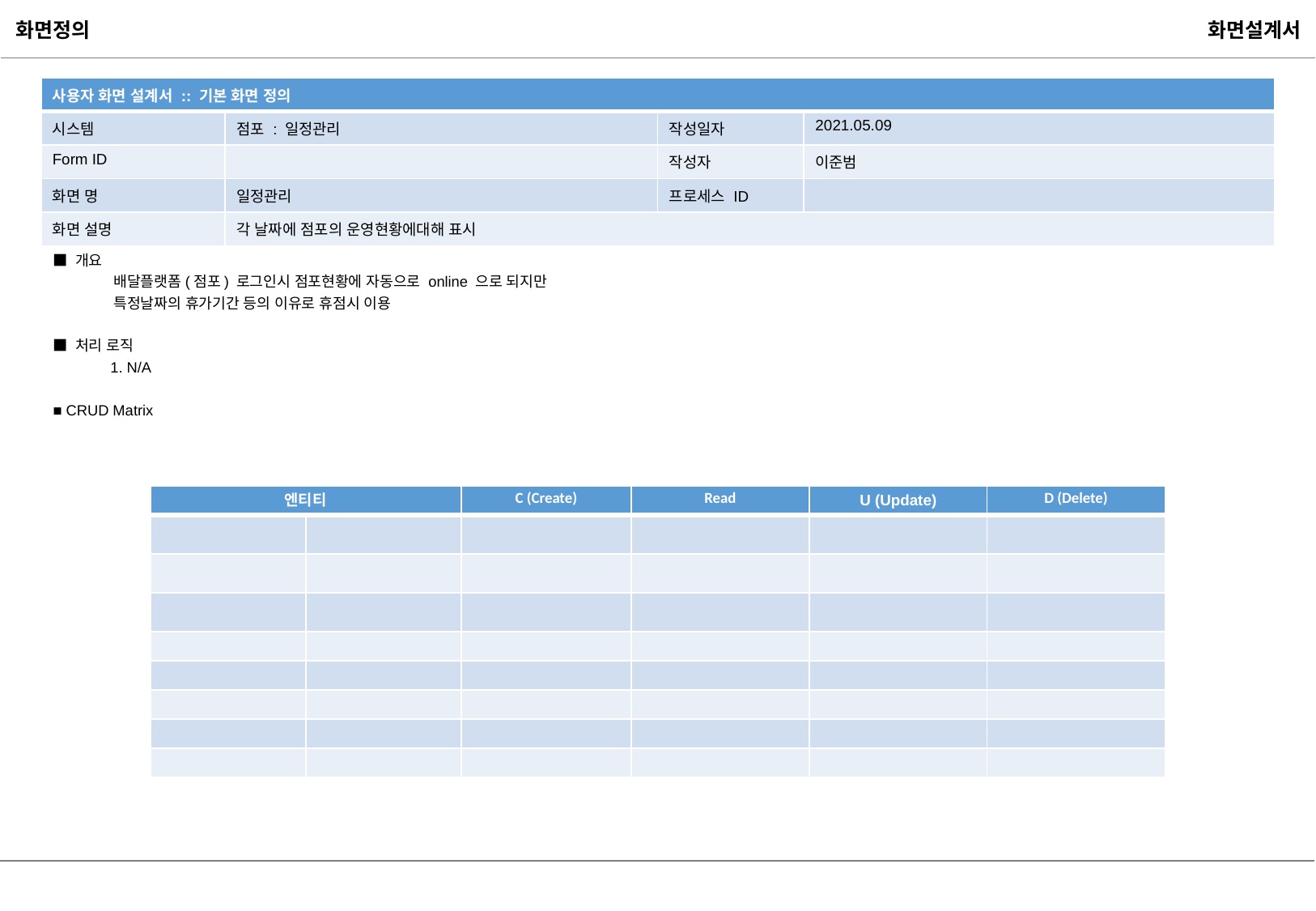

| 사용자 화면 설계서 :: 기본 화면 정의 |  |  |  |
| --- | --- | --- | --- |
| 시스템 | 점포 : 일정관리 | 작성일자 | 2021.05.09 |
| Form ID |  | 작성자 | 이준범 |
| 화면 명 | 일정관리 | 프로세스 ID |  |
| 화면 설명 | 각 날짜에 점포의 운영현황에대해 표시 |  |  |
■ 개요
배달플랫폼(점포) 로그인시 점포현황에 자동으로 online 으로 되지만
특정날짜의 휴가기간 등의 이유로 휴점시 이용

■ 처리 로직
1. N/A

■ CRUD Matrix
| 엔티티 |  | C (Create) | Read | U (Update) | D (Delete) |
| --- | --- | --- | --- | --- | --- |
|  |  |  |  |  |  |
|  |  |  |  |  |  |
|  |  |  |  |  |  |
|  |  |  |  |  |  |
|  |  |  |  |  |  |
|  |  |  |  |  |  |
|  |  |  |  |  |  |
|  |  |  |  |  |  |